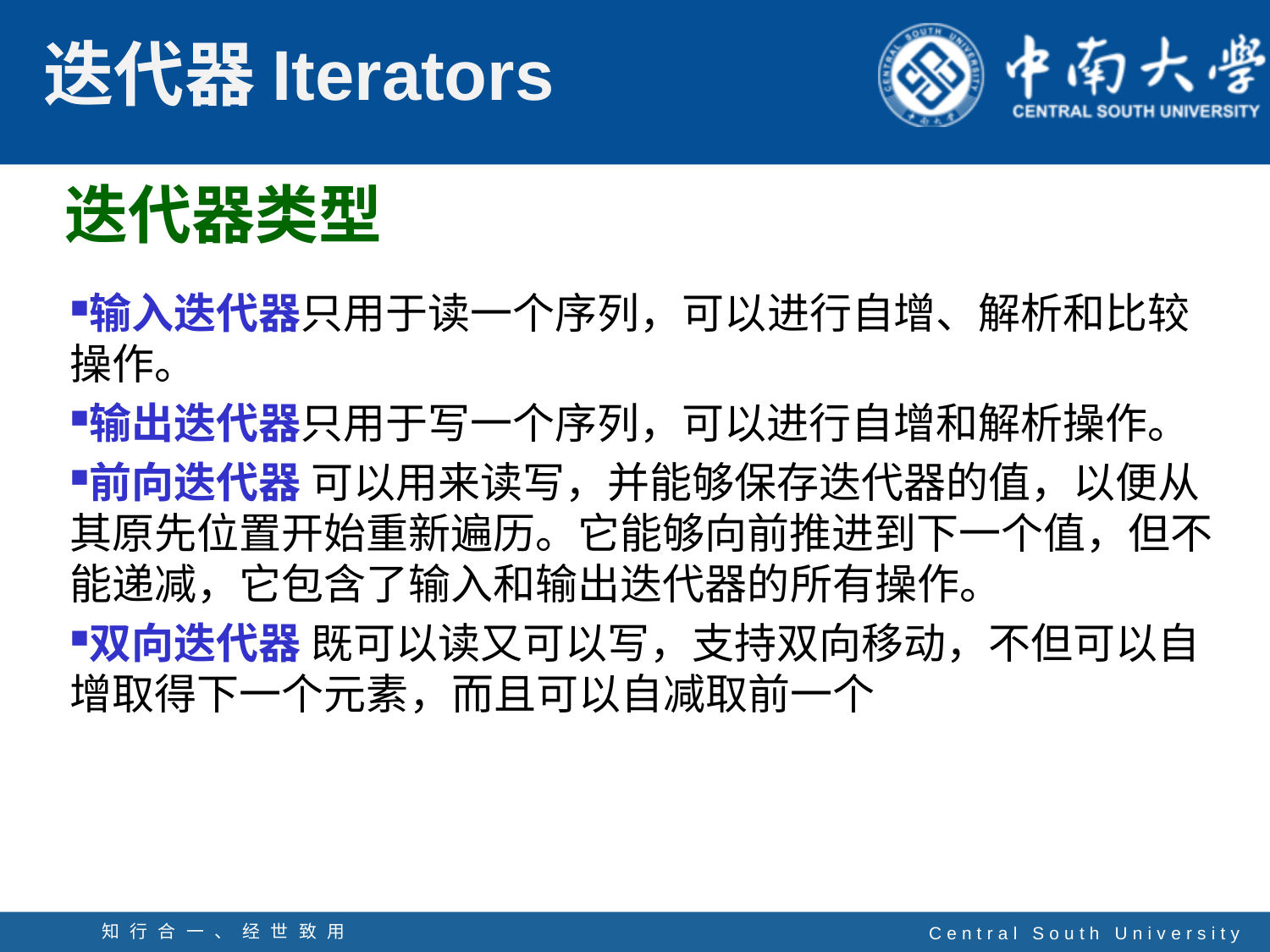

迭代器类型
输入迭代器只用于读一个序列，可以进行自增、解析和比较操作。
输出迭代器只用于写一个序列，可以进行自增和解析操作。
前向迭代器 可以用来读写，并能够保存迭代器的值，以便从其原先位置开始重新遍历。它能够向前推进到下一个值，但不能递减，它包含了输入和输出迭代器的所有操作。
双向迭代器 既可以读又可以写，支持双向移动，不但可以自增取得下一个元素，而且可以自减取前一个

知行合一、经世致用
自强不息 厚德载物
Central South University
53